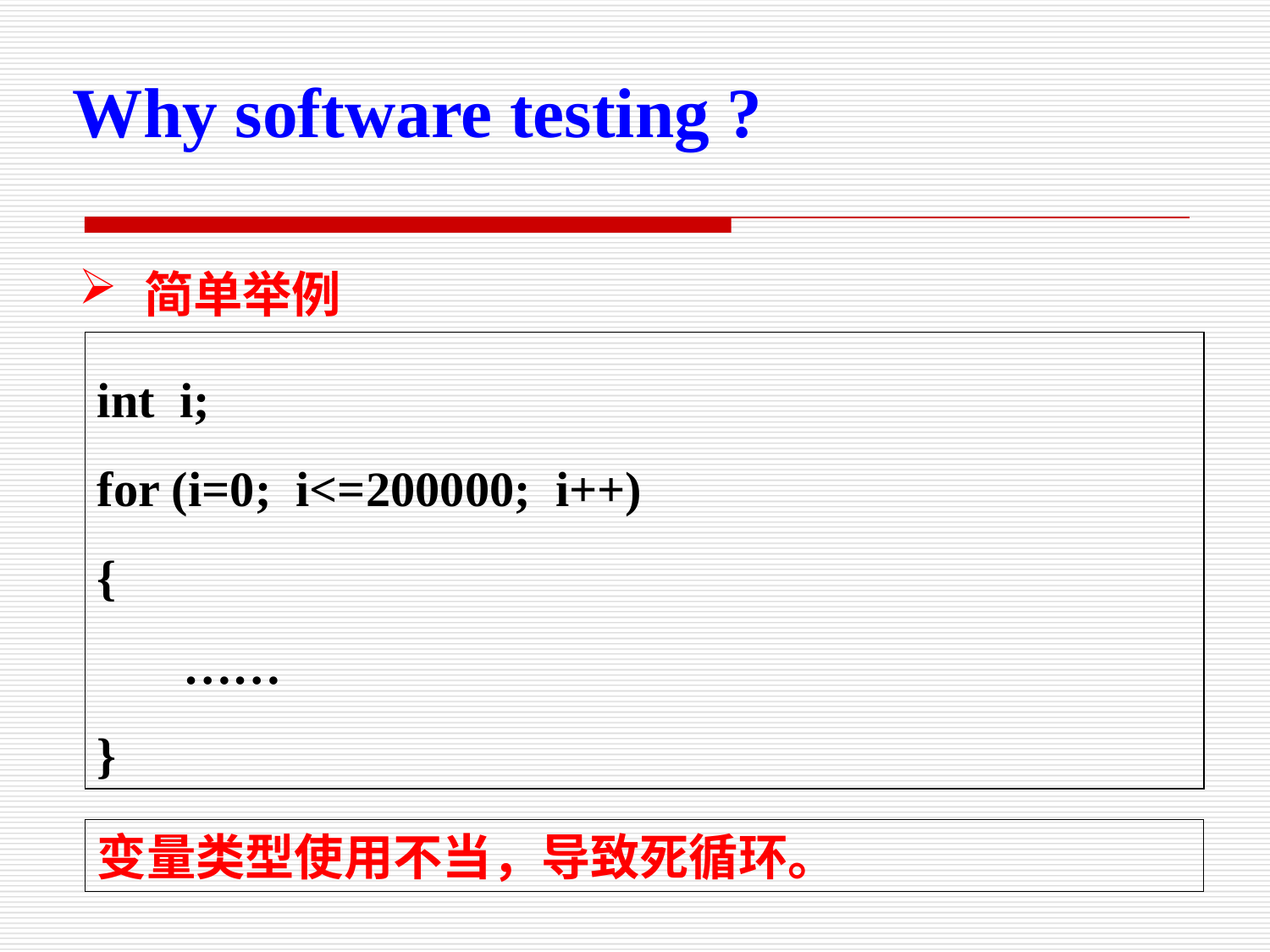

Why software testing ?
简单举例
int  i;
for (i=0;  i<=200000;  i++)
{
       ……
}
变量类型使用不当，导致死循环。